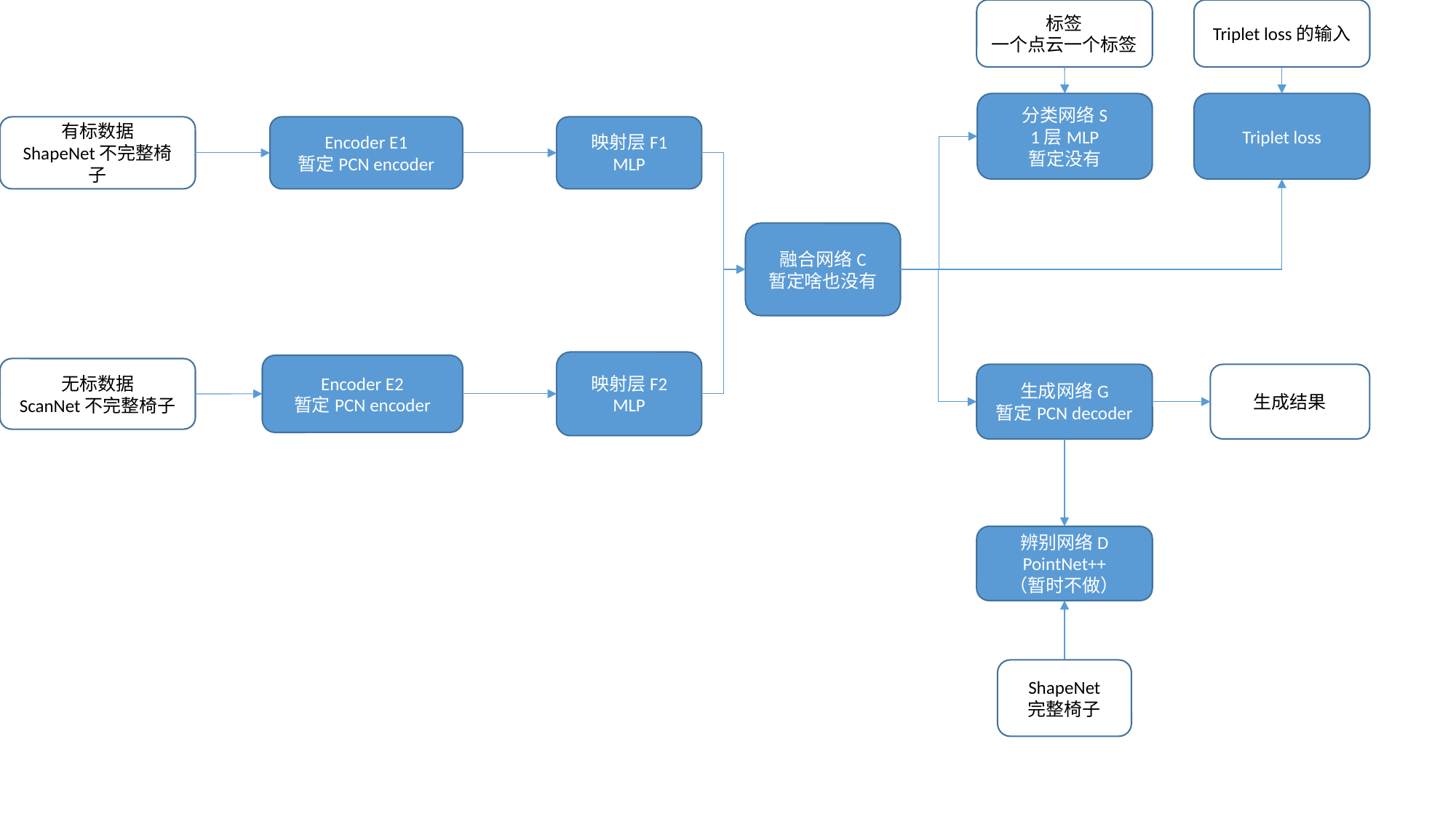

标签
一个点云一个标签
Triplet loss的输入
分类网络S
1层MLP
暂定没有
Triplet loss
有标数据
ShapeNet不完整椅子
Encoder E1
暂定PCN encoder
映射层F1
MLP
融合网络C
暂定啥也没有
映射层F2
MLP
Encoder E2
暂定PCN encoder
无标数据
ScanNet不完整椅子
生成网络G
暂定PCN decoder
生成结果
辨别网络D
PointNet++
（暂时不做）
ShapeNet
完整椅子